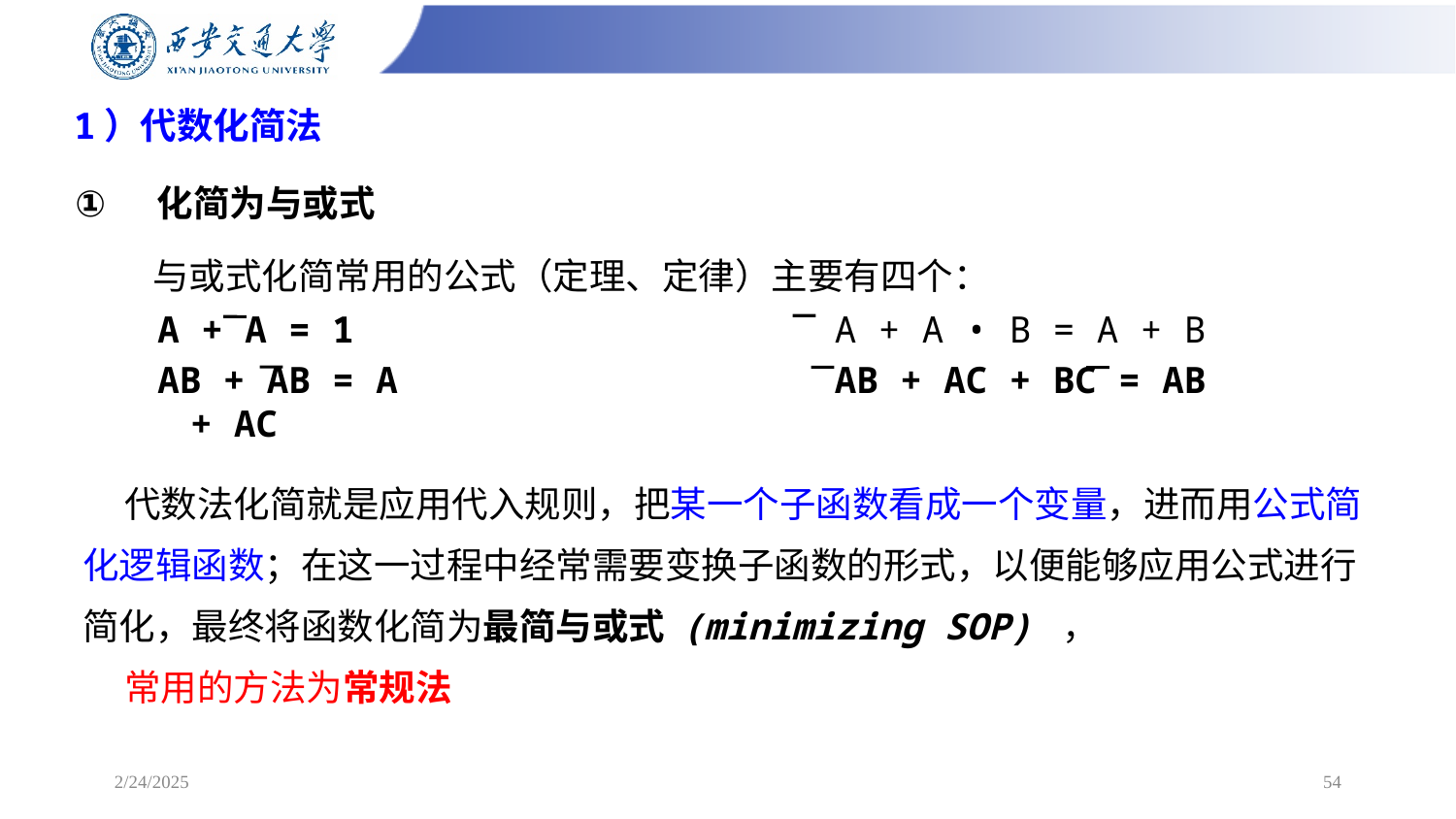

# 1）代数化简法
化简为与或式
 与或式化简常用的公式（定理、定律）主要有四个：
 A + A = 1                      A + A • B = A + B
 AB + AB = A                    AB + AC + BC = AB + AC

    代数法化简就是应用代入规则，把某一个子函数看成一个变量，进而用公式简化逻辑函数；在这一过程中经常需要变换子函数的形式，以便能够应用公式进行简化，最终将函数化简为最简与或式 (minimizing SOP) ，
    常用的方法为常规法
2/24/2025
54